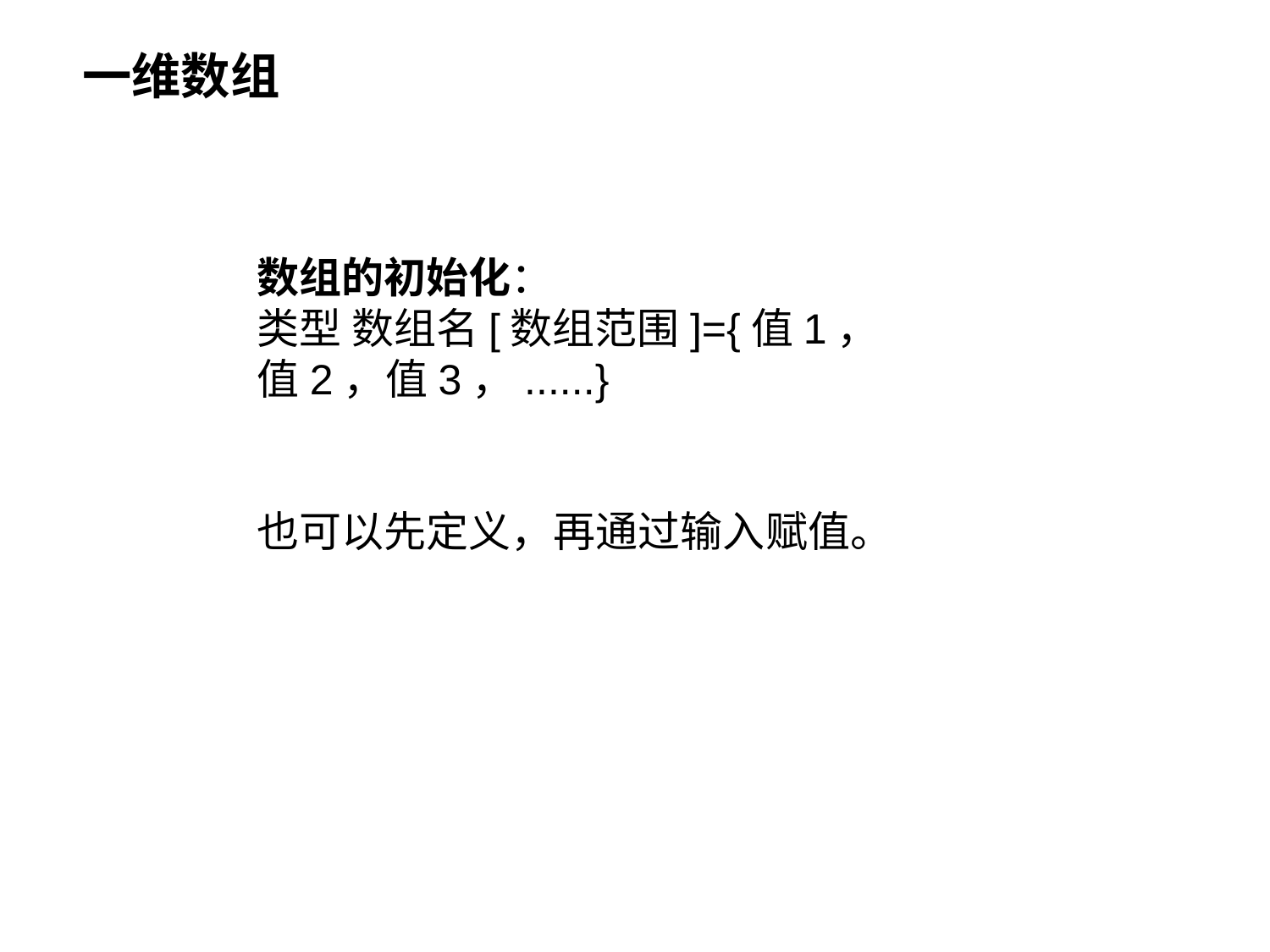

一维数组
数组的初始化：
类型 数组名[数组范围]={值1，值2，值3，......}

也可以先定义，再通过输入赋值。